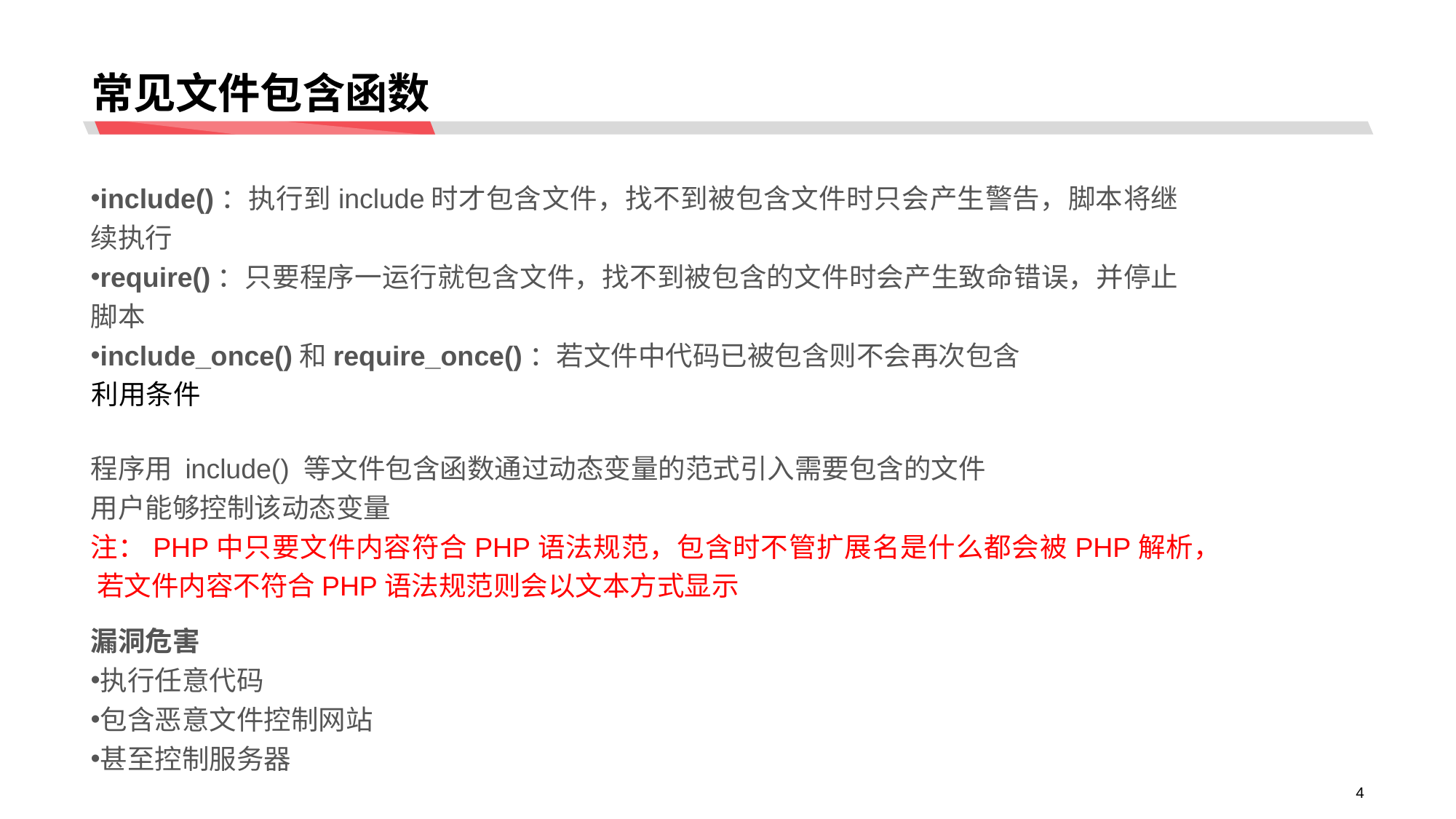

# 常见文件包含函数
include()：执行到include时才包含文件，找不到被包含文件时只会产生警告，脚本将继续执行
require()：只要程序一运行就包含文件，找不到被包含的文件时会产生致命错误，并停止脚本
include_once()和require_once()：若文件中代码已被包含则不会再次包含
利用条件
程序用 include() 等文件包含函数通过动态变量的范式引入需要包含的文件
用户能够控制该动态变量
注：PHP中只要文件内容符合PHP语法规范，包含时不管扩展名是什么都会被PHP解析， 若文件内容不符合PHP语法规范则会以文本方式显示
漏洞危害
执行任意代码
包含恶意文件控制网站
甚至控制服务器
4